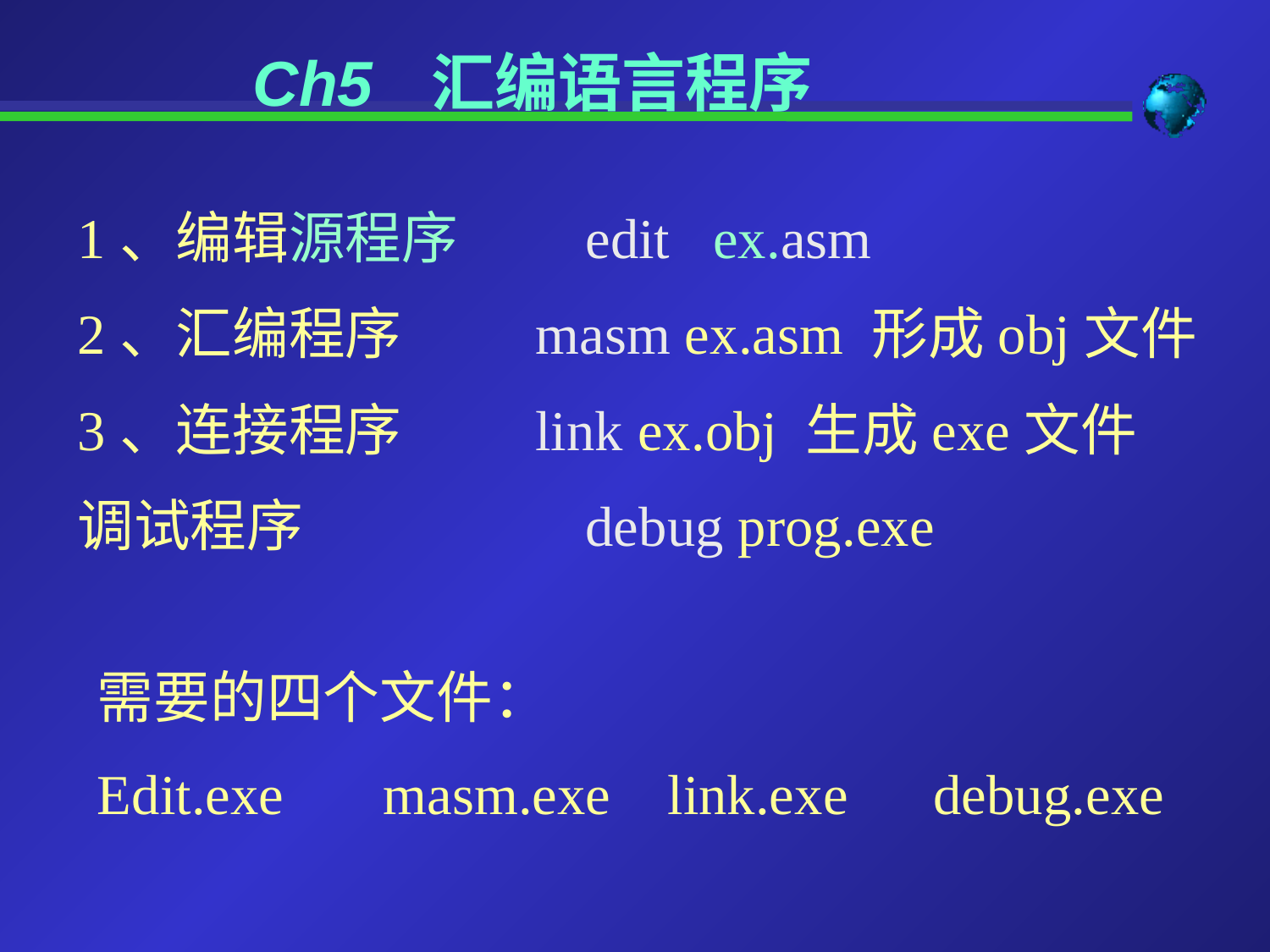

Ch5   汇编语言程序
1、编辑源程序		edit   ex.asm
2、汇编程序	     masm ex.asm 形成obj文件
3、连接程序	     link ex.obj 生成exe文件
调试程序			debug prog.exe
需要的四个文件：
Edit.exe       masm.exe    link.exe      debug.exe
2